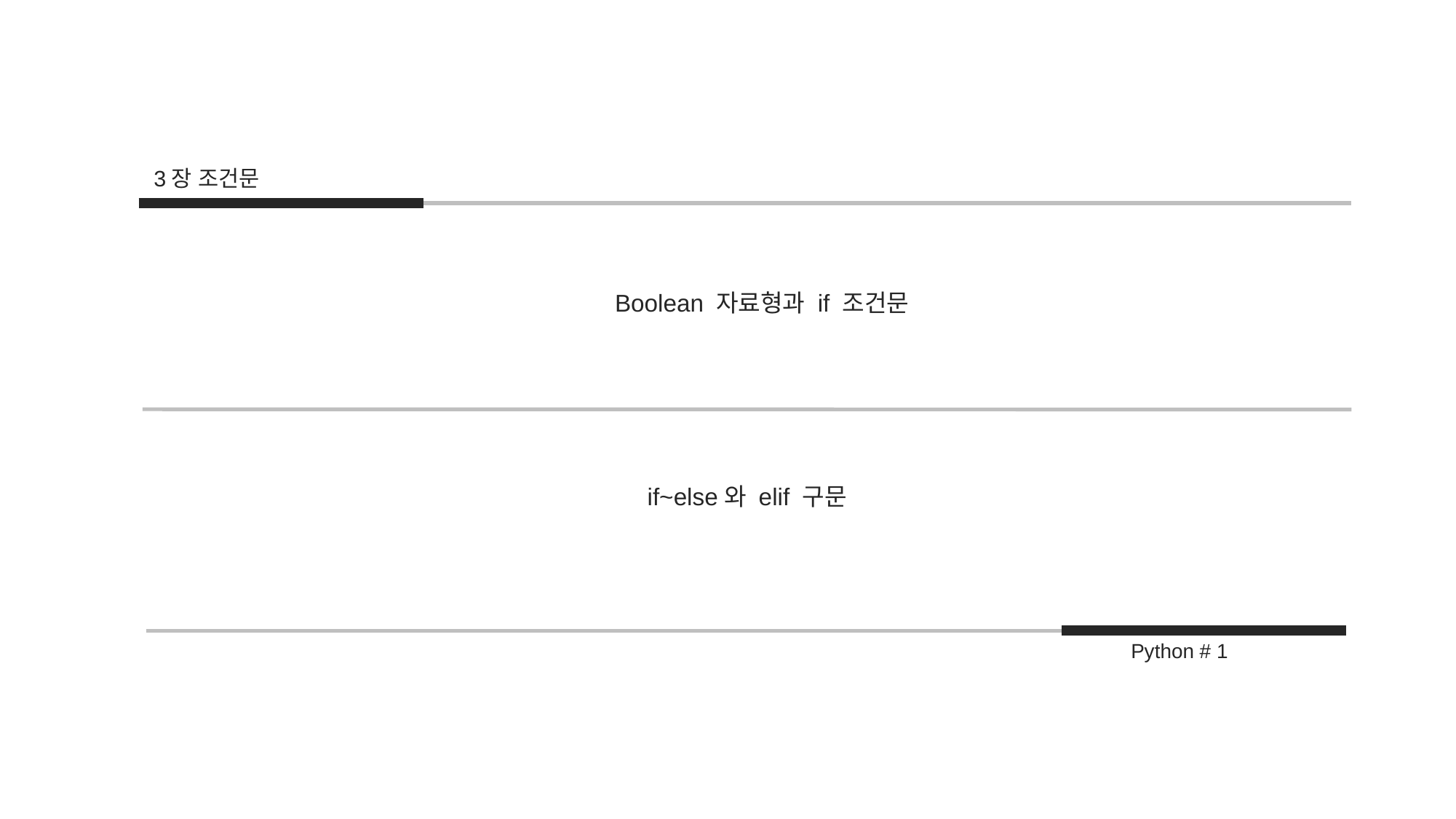

3장 조건문
Boolean 자료형과 if 조건문
if~else와 elif 구문
Python # 1